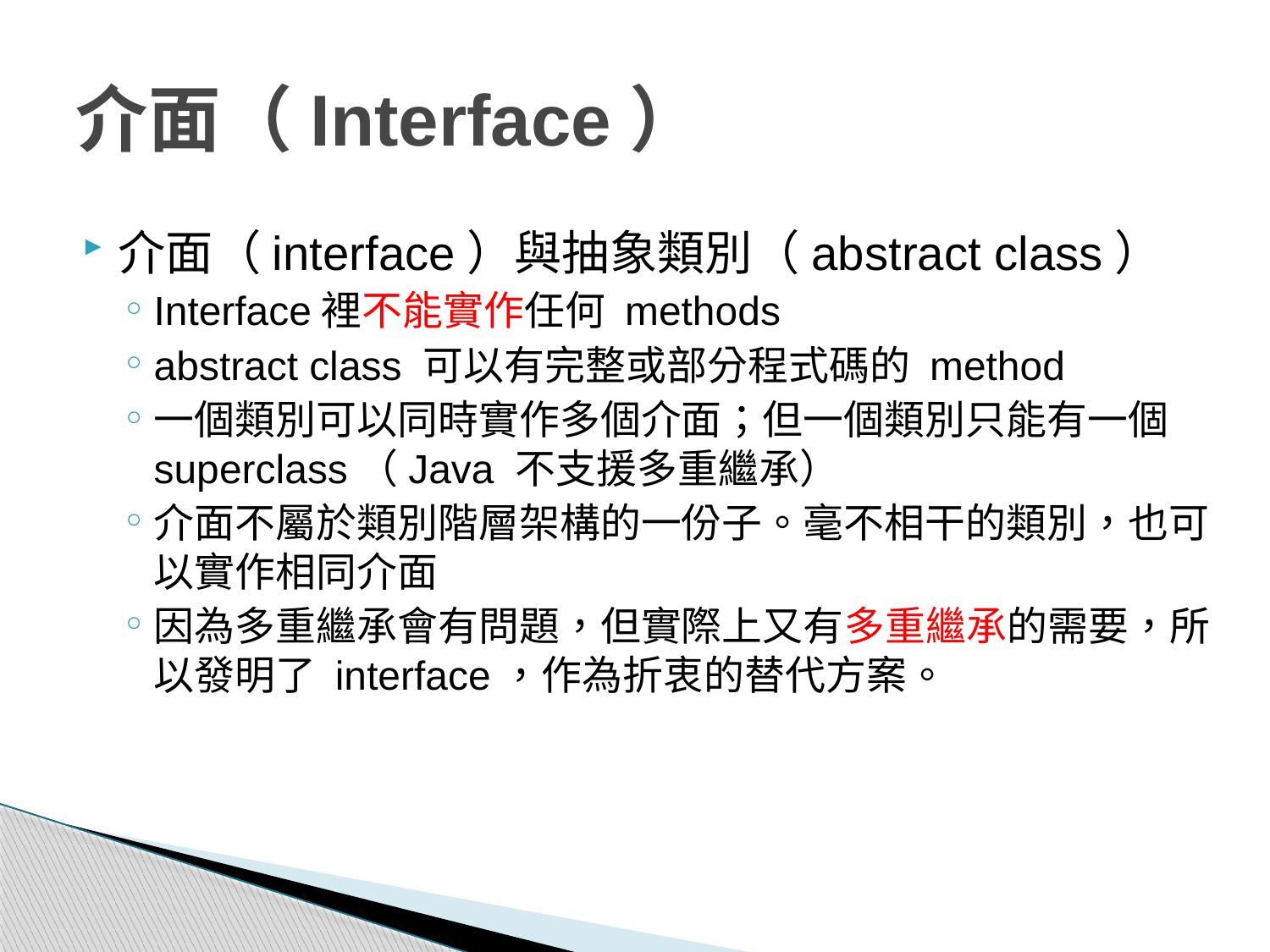

# 介面（Interface）
介面（interface）與抽象類別（abstract class）
Interface裡不能實作任何 methods
abstract class 可以有完整或部分程式碼的 method
一個類別可以同時實作多個介面；但一個類別只能有一個 superclass（Java 不支援多重繼承）
介面不屬於類別階層架構的一份子。毫不相干的類別，也可以實作相同介面
因為多重繼承會有問題，但實際上又有多重繼承的需要，所以發明了 interface，作為折衷的替代方案。